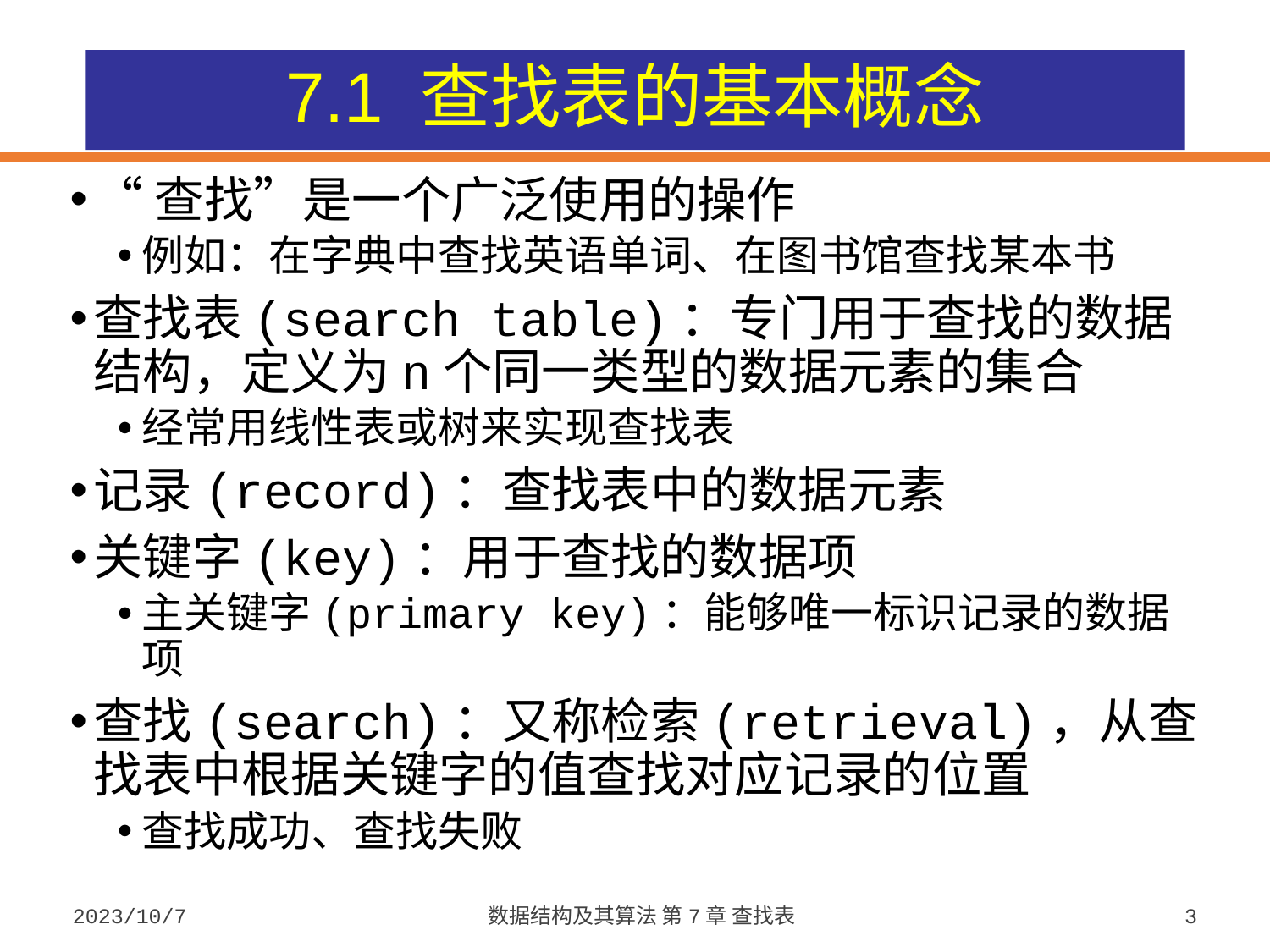

# 7.1 查找表的基本概念
“查找”是一个广泛使用的操作
例如：在字典中查找英语单词、在图书馆查找某本书
查找表(search table)：专门用于查找的数据结构，定义为n个同一类型的数据元素的集合
经常用线性表或树来实现查找表
记录(record)：查找表中的数据元素
关键字(key)：用于查找的数据项
主关键字(primary key)：能够唯一标识记录的数据项
查找(search)：又称检索(retrieval)，从查找表中根据关键字的值查找对应记录的位置
查找成功、查找失败
2023/10/7
数据结构及其算法 第7章 查找表
3